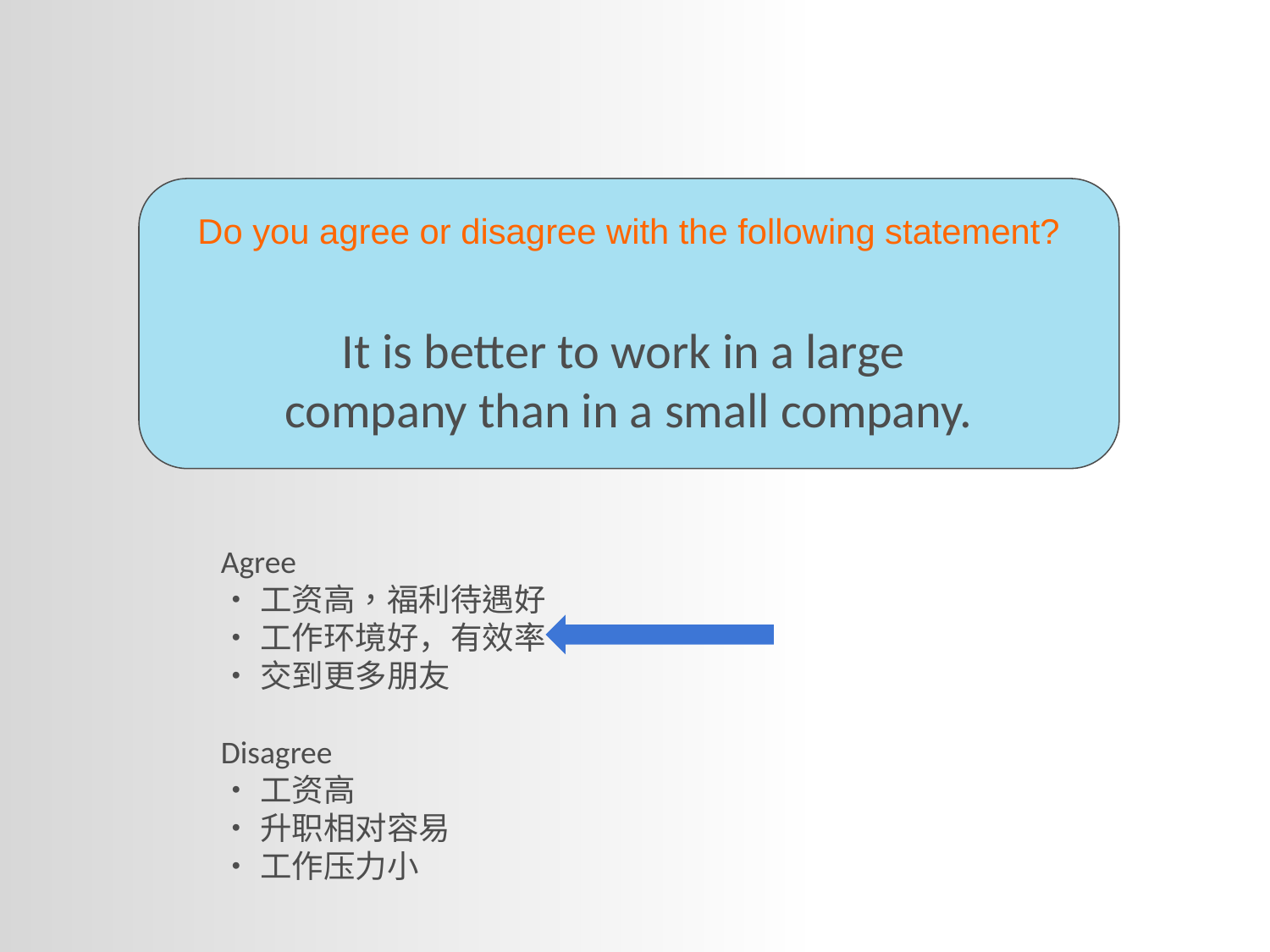

Do you agree or disagree with the following statement?

It is better to work in a large
company than in a small company.
Agree
•工资高，福利待遇好
•工作环境好，有效率
•交到更多朋友

Disagree
•工资高
•升职相对容易
•工作压力小